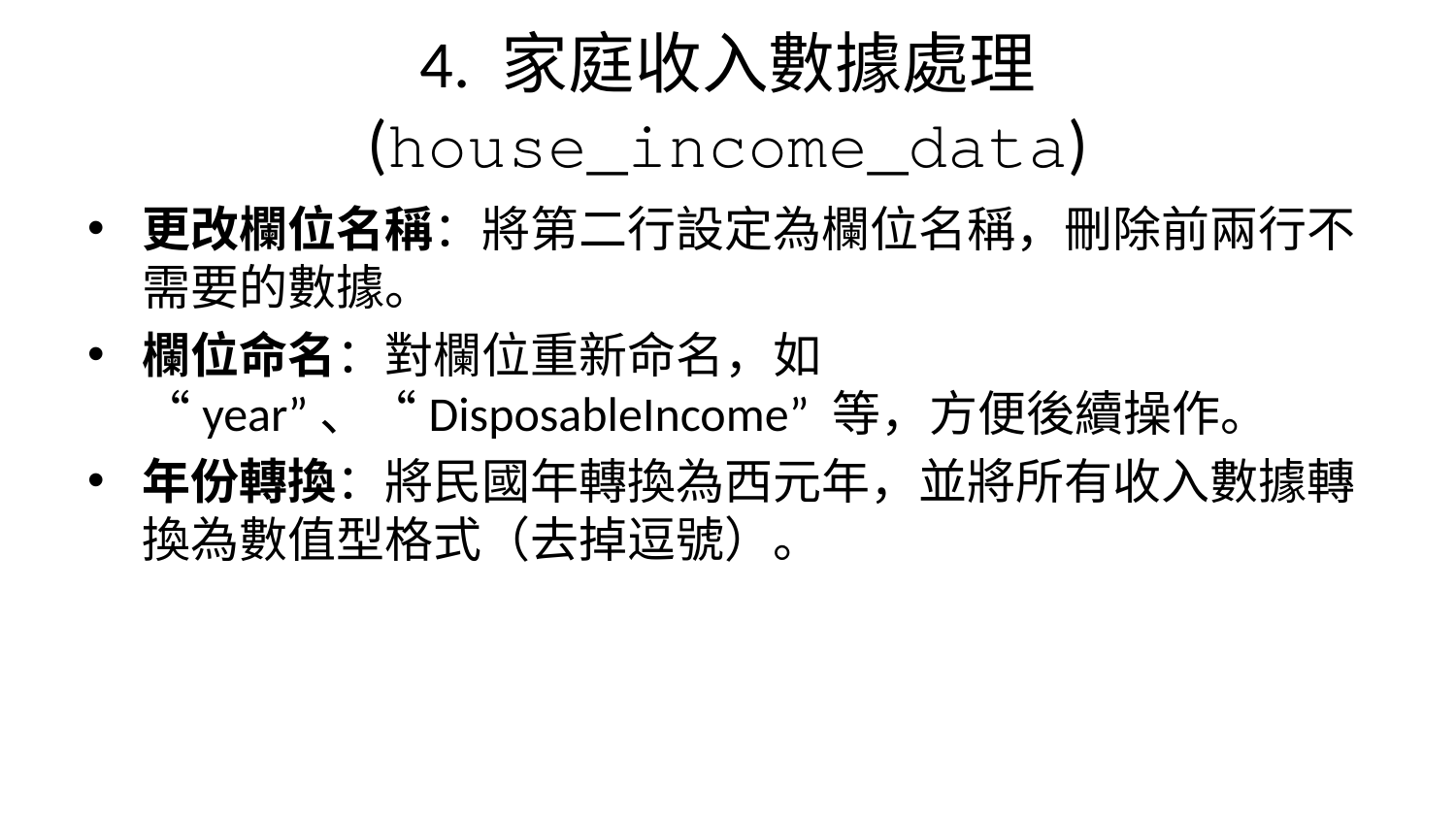

# 4. 家庭收入數據處理 (house_income_data)
更改欄位名稱：將第二行設定為欄位名稱，刪除前兩行不需要的數據。
欄位命名：對欄位重新命名，如 “year”、“DisposableIncome” 等，方便後續操作。
年份轉換：將民國年轉換為西元年，並將所有收入數據轉換為數值型格式（去掉逗號）。